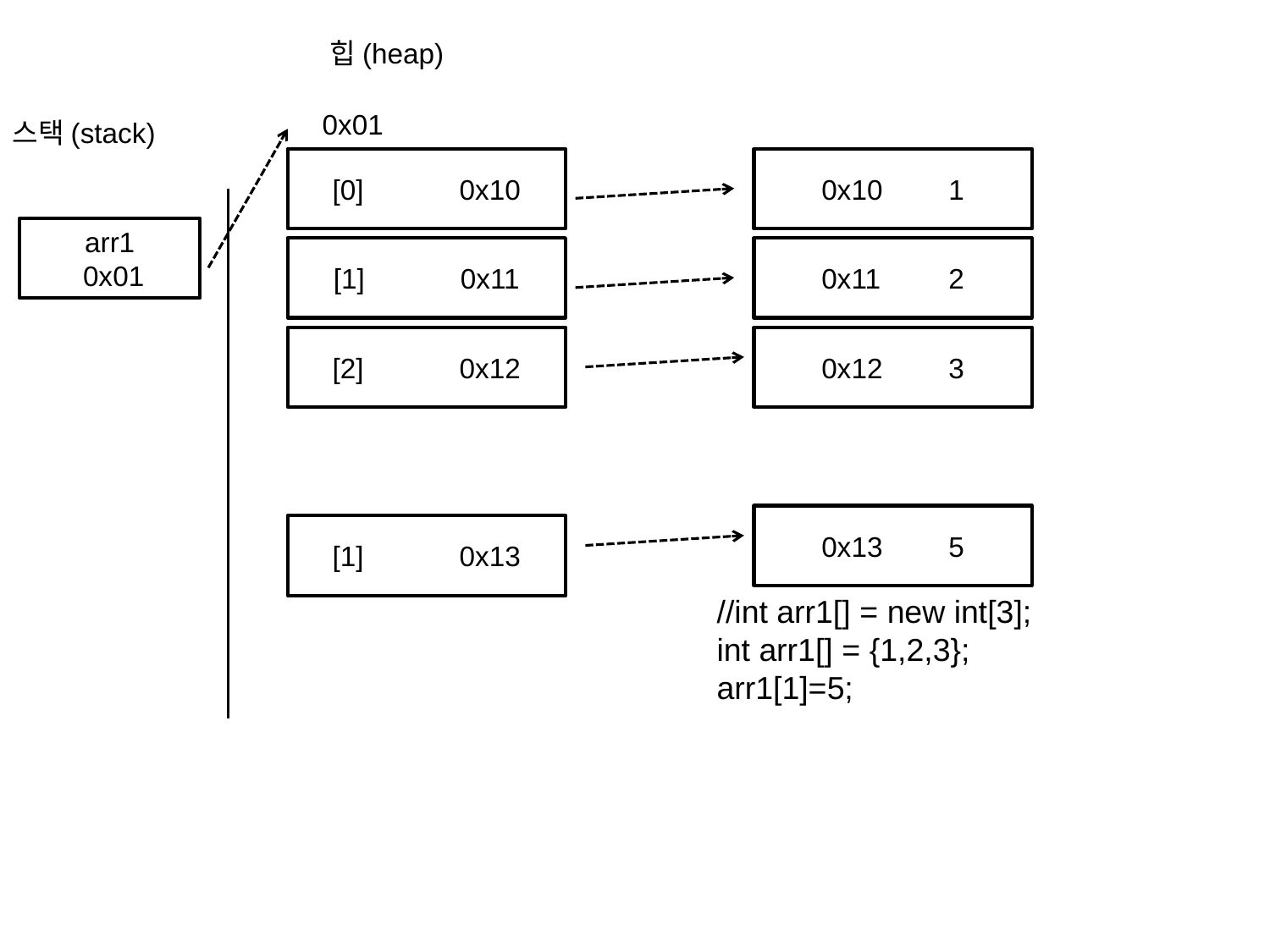

힙(heap)
0x01
스택(stack)
[0]	0x10
0x10	1
arr1
 0x01
[1]	0x11
0x11	2
[2]	0x12
0x12	3
0x13	5
[1]	0x13
//int arr1[] = new int[3];
int arr1[] = {1,2,3};
arr1[1]=5;